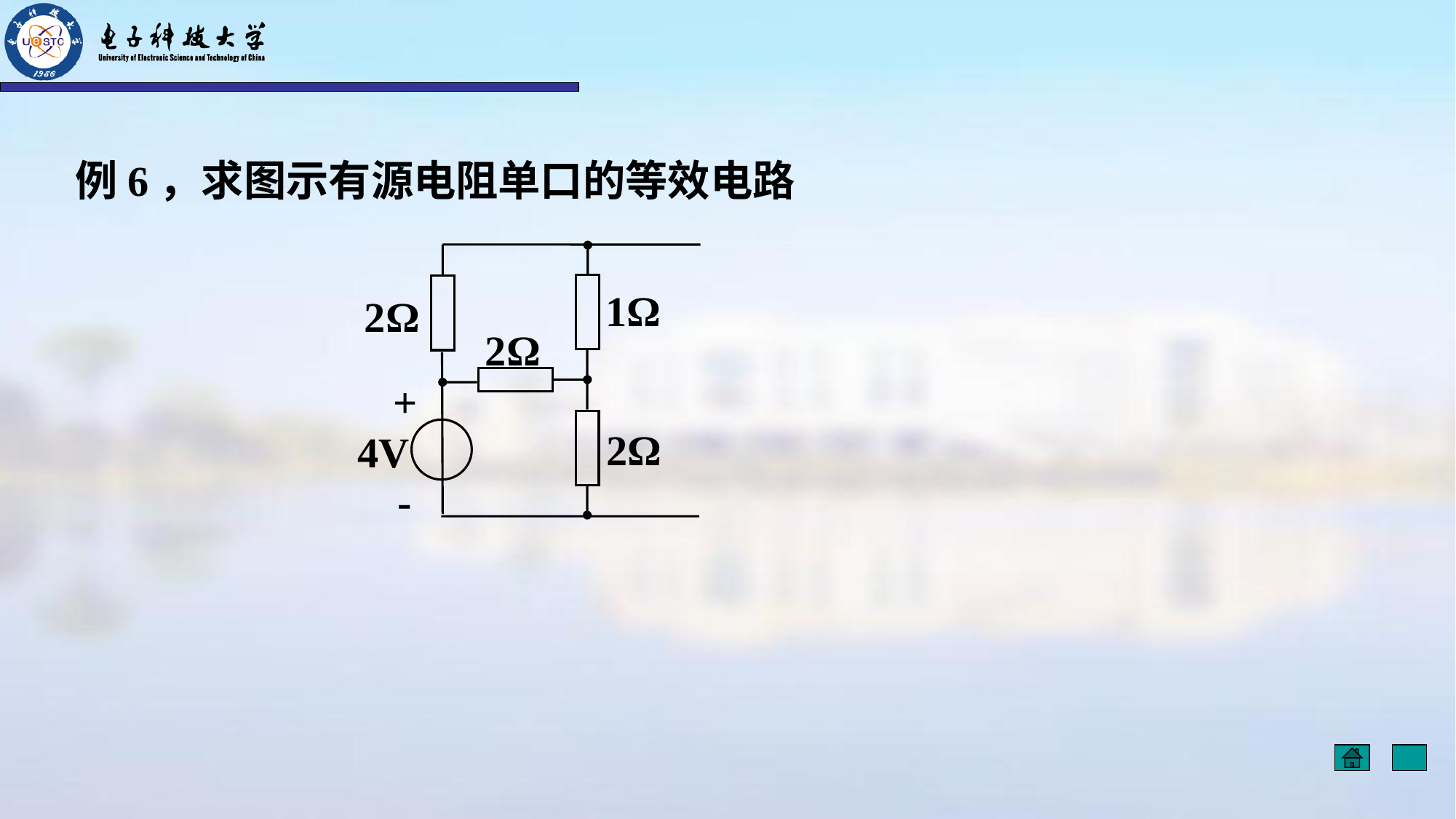

例6，求图示有源电阻单口的等效电路

1Ω
2Ω
2Ω

+

2Ω
4V

-